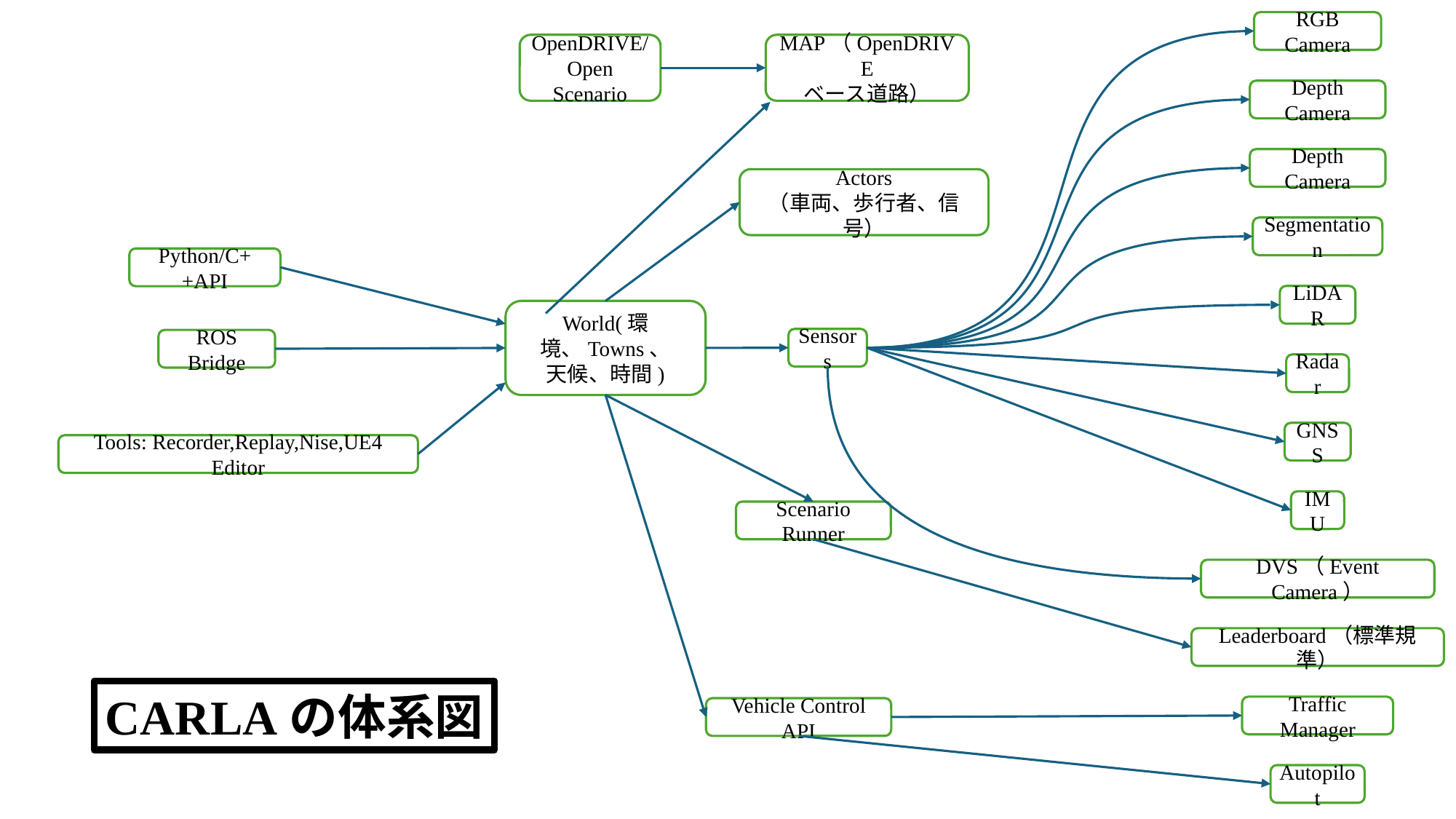

RGB Camera
OpenDRIVE/
Open Scenario
MAP（OpenDRIVE
ベース道路）
Depth Camera
Depth Camera
Actors
（車両、歩行者、信号）
Segmentation
Python/C++API
LiDAR
World(環境、Towns、
天候、時間)
Sensors
ROS Bridge
Radar
GNSS
Tools: Recorder,Replay,Nise,UE4 Editor
IMU
Scenario Runner
DVS（Event Camera）
Leaderboard（標準規準）
CARLAの体系図
Traffic Manager
Vehicle Control API
Autopilot